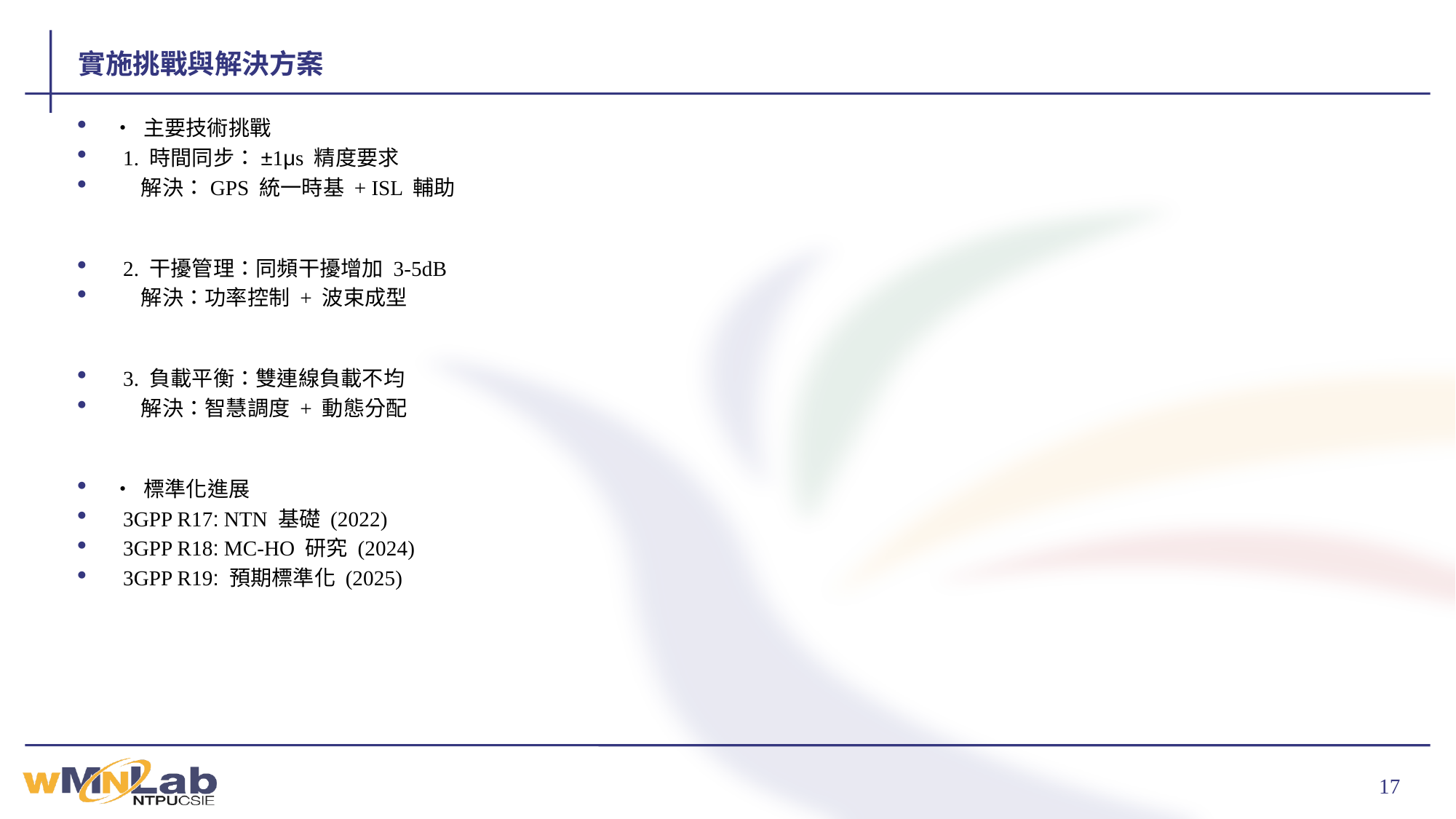

# 實施挑戰與解決方案
• 主要技術挑戰
  1. 時間同步：±1μs 精度要求
     解決：GPS 統一時基 + ISL 輔助

  2. 干擾管理：同頻干擾增加 3-5dB
     解決：功率控制 + 波束成型

  3. 負載平衡：雙連線負載不均
     解決：智慧調度 + 動態分配

• 標準化進展
  3GPP R17: NTN 基礎 (2022)
  3GPP R18: MC-HO 研究 (2024)
  3GPP R19: 預期標準化 (2025)